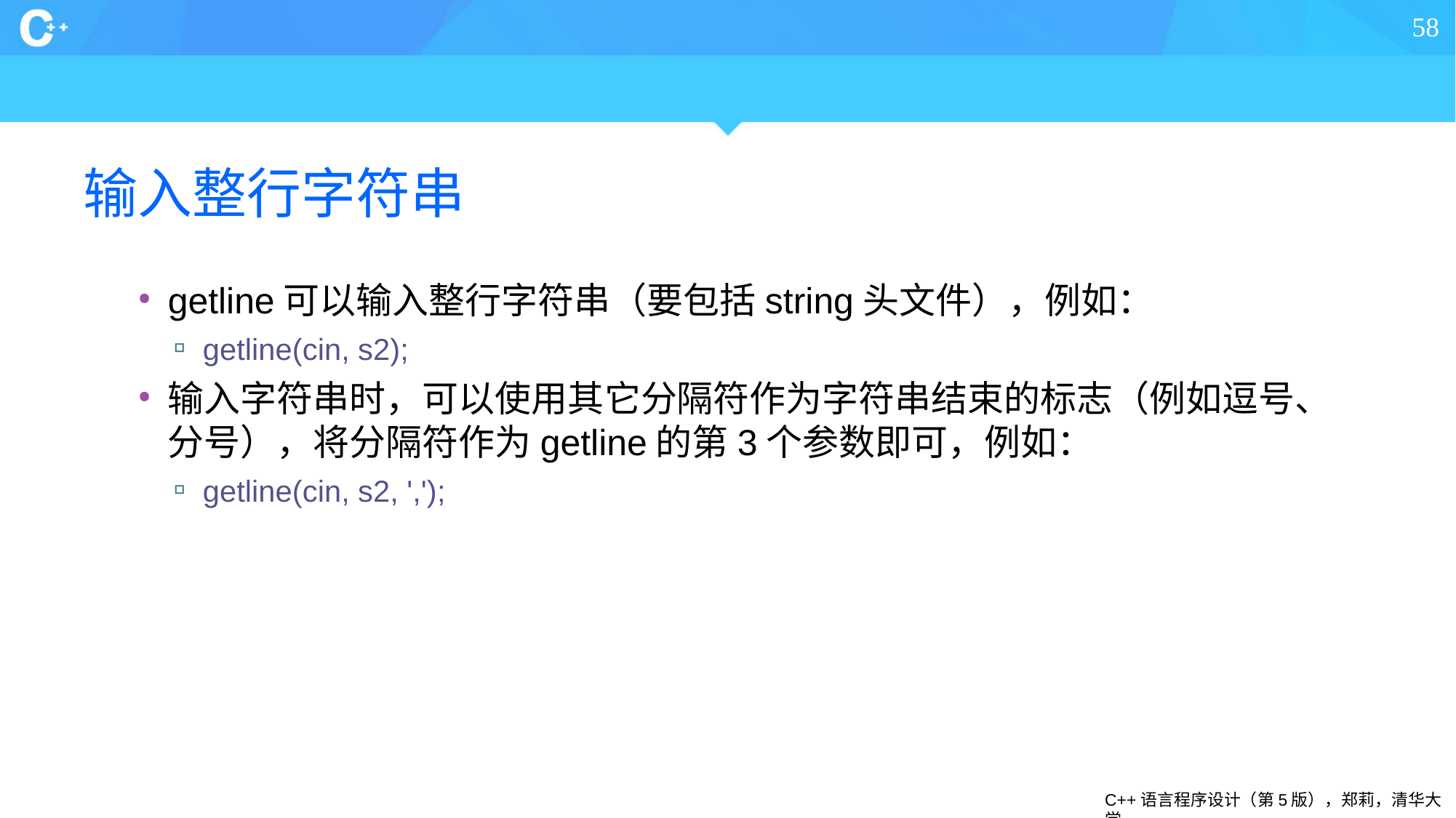

58
# 输入整行字符串
getline可以输入整行字符串（要包括string头文件），例如：
getline(cin, s2);
输入字符串时，可以使用其它分隔符作为字符串结束的标志（例如逗号、分号），将分隔符作为getline的第3个参数即可，例如：
getline(cin, s2, ',');